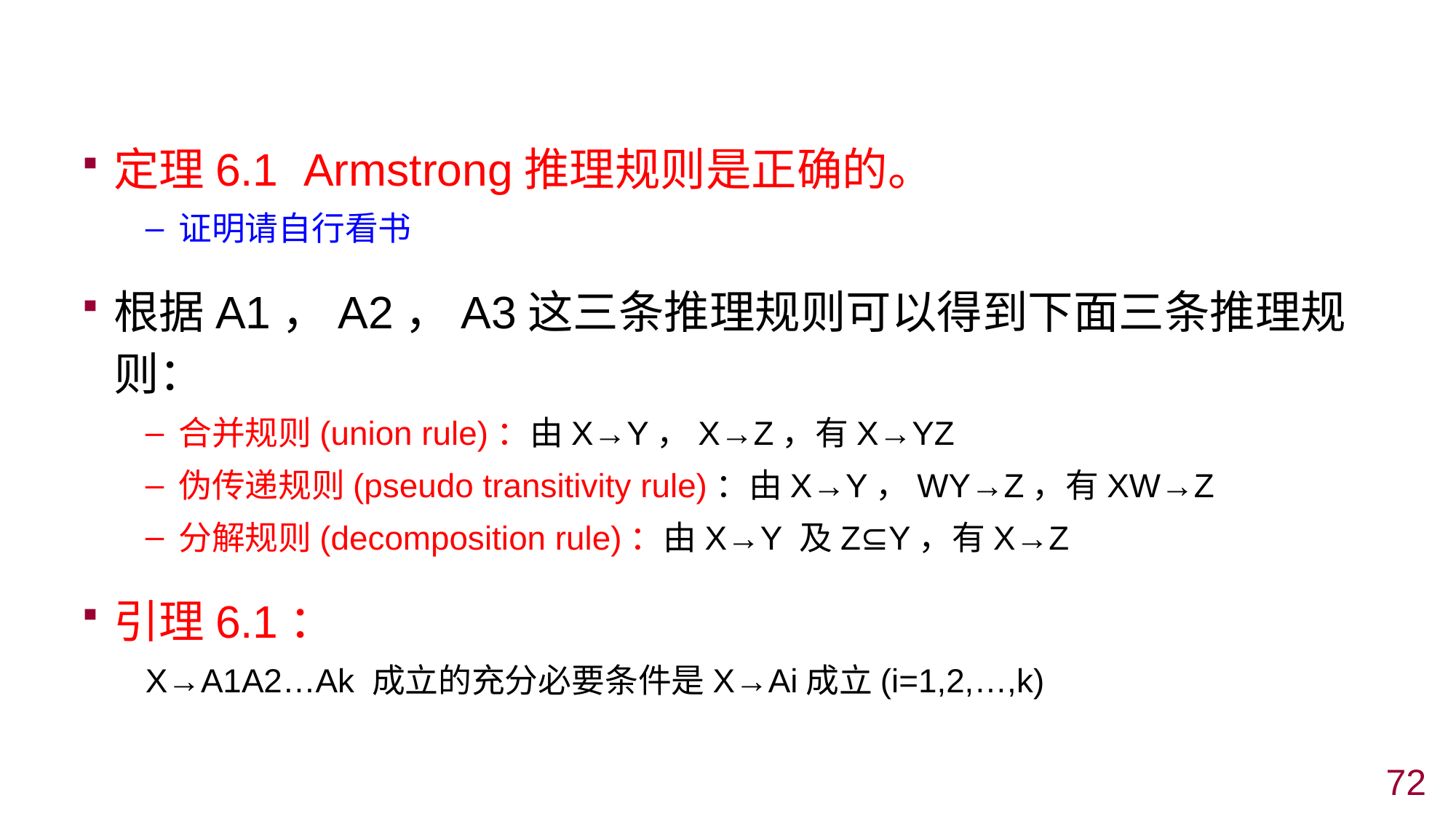

#
定理6.1  Armstrong推理规则是正确的。
证明请自行看书

根据A1，A2，A3这三条推理规则可以得到下面三条推理规则：
合并规则(union rule)：由X→Y，X→Z，有X→YZ
伪传递规则(pseudo transitivity rule)：由X→Y，WY→Z，有XW→Z
分解规则(decomposition rule)：由X→Y 及Z⊆Y，有X→Z

引理6.1：
X→A1A2…Ak 成立的充分必要条件是X→Ai成立(i=1,2,…,k)
72